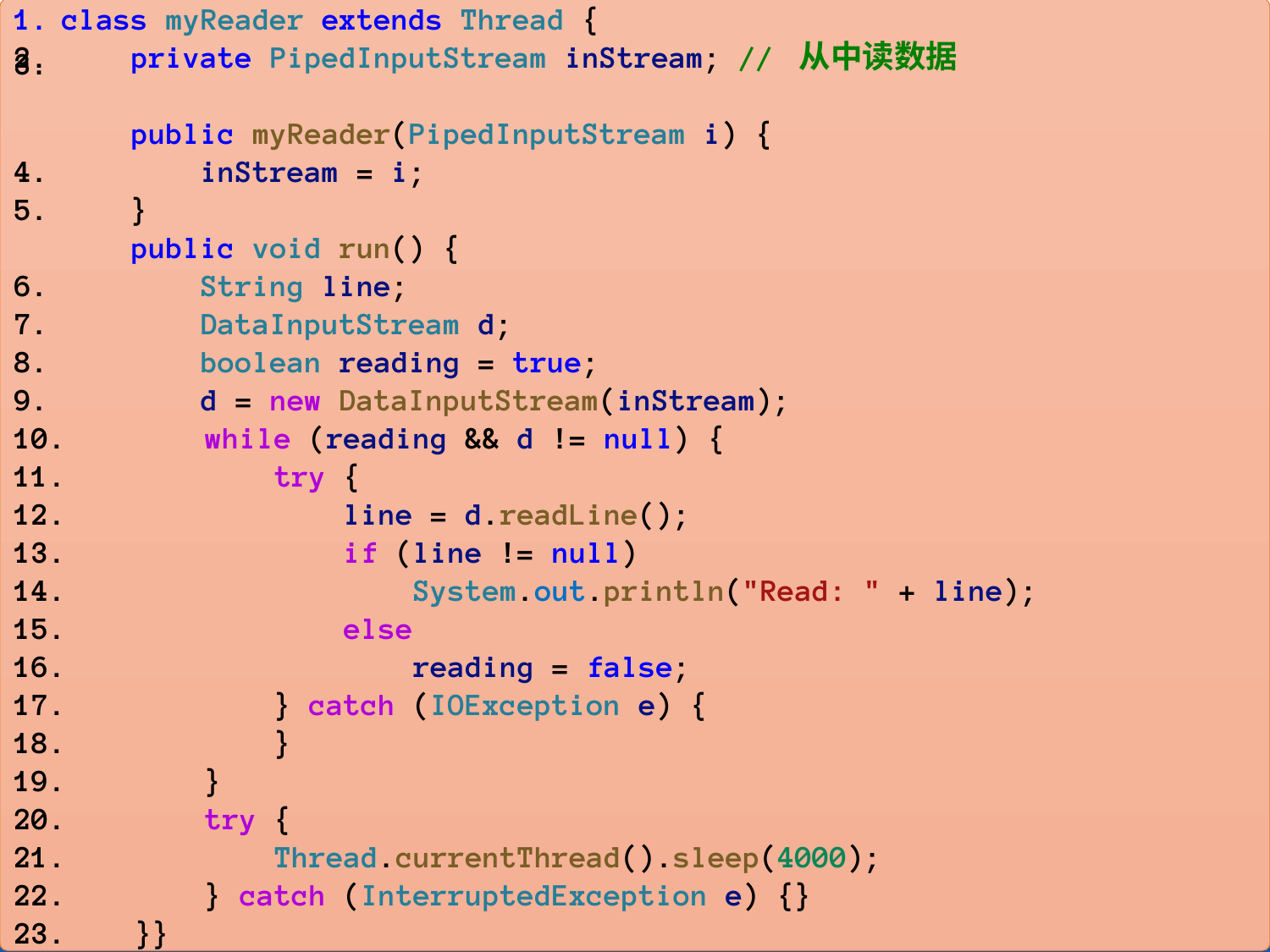

class myReader extends Thread {
    private PipedInputStream inStream; // 从中读数据
    public myReader(PipedInputStream i) {
        inStream = i;
    }
    public void run() {
        String line;
        DataInputStream d;
        boolean reading = true;
        d = new DataInputStream(inStream);
        while (reading && d != null) {
            try {
                line = d.readLine();
                if (line != null)
                    System.out.println("Read: " + line);
                else
                    reading = false;
            } catch (IOException e) {
            }
        }
        try {
            Thread.currentThread().sleep(4000);
        } catch (InterruptedException e) {}
    }}
5
 多线程的互斥与同步
PART